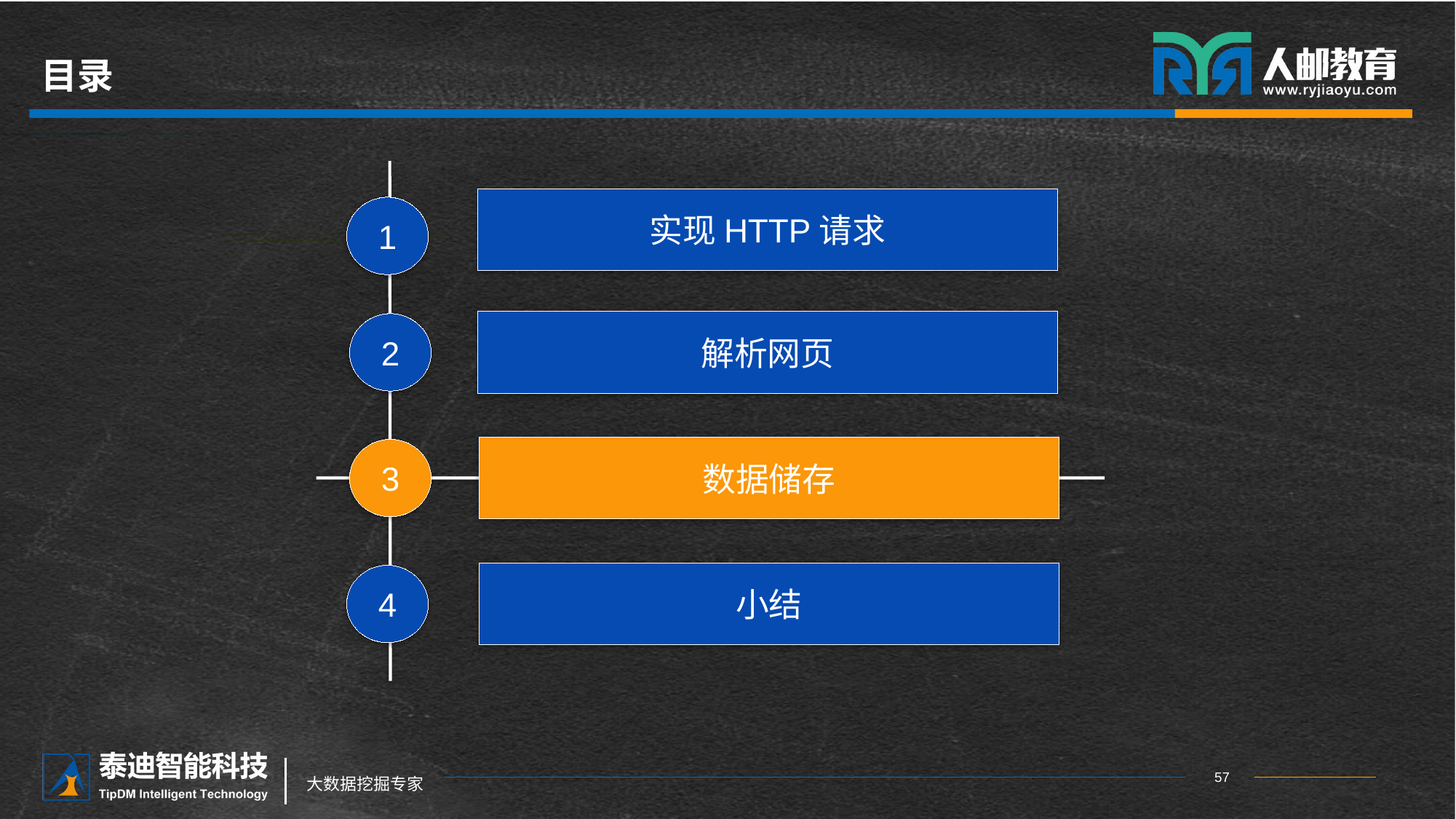

# 目录
实现HTTP请求
1
解析网页
2
数据储存
3

小结
4